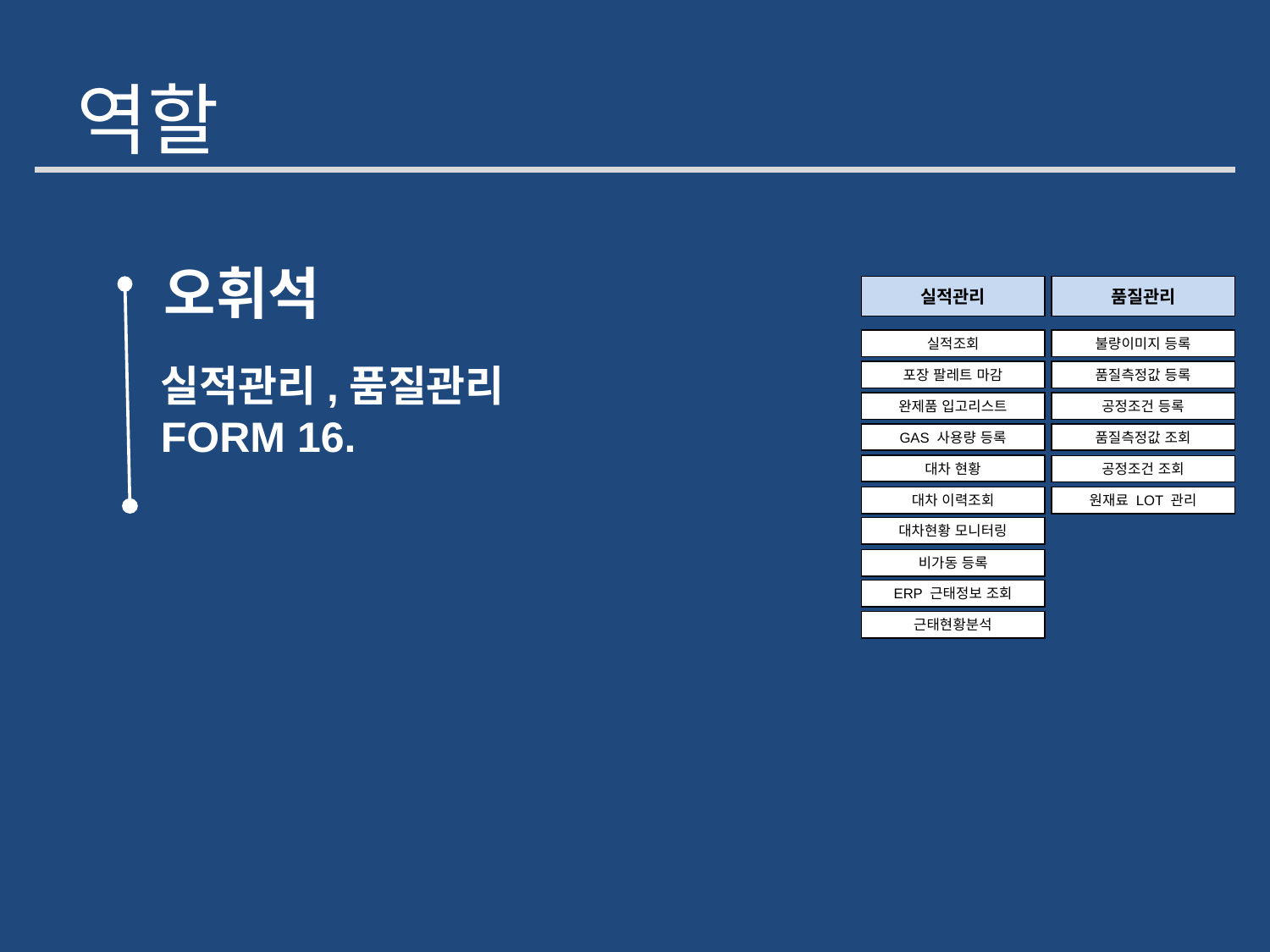

# 역할
오휘석

실적관리
품질관리
실적조회
불량이미지 등록
실적관리,품질관리
FORM 16.
포장 팔레트 마감
품질측정값 등록
완제품 입고리스트
공정조건 등록
GAS 사용량 등록
품질측정값 조회
대차 현황
공정조건 조회
대차 이력조회
원재료 LOT 관리

대차현황 모니터링
비가동 등록
ERP 근태정보 조회
근태현황분석